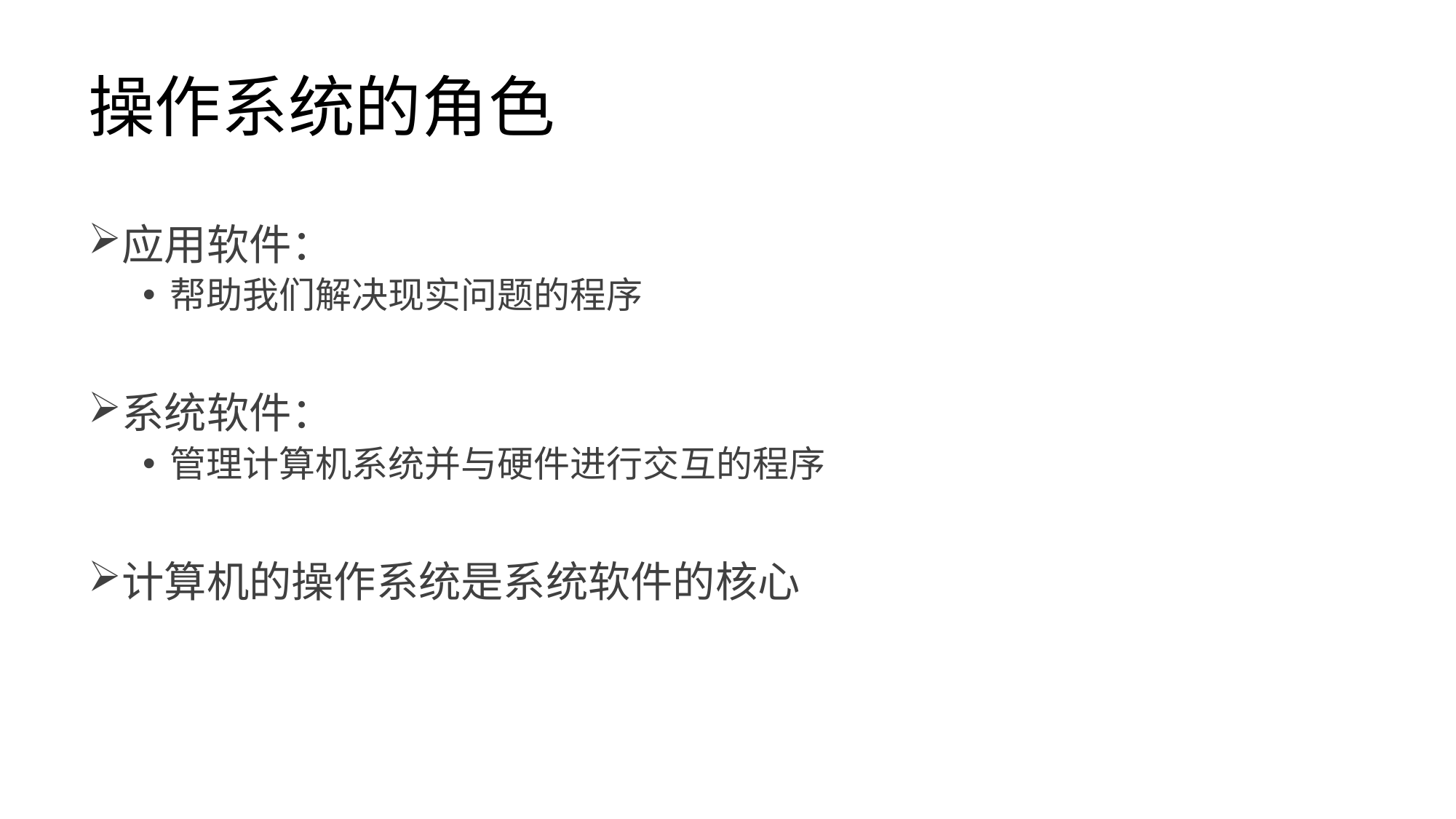

# 操作系统的角色
应用软件：
帮助我们解决现实问题的程序

系统软件：
管理计算机系统并与硬件进行交互的程序

计算机的操作系统是系统软件的核心